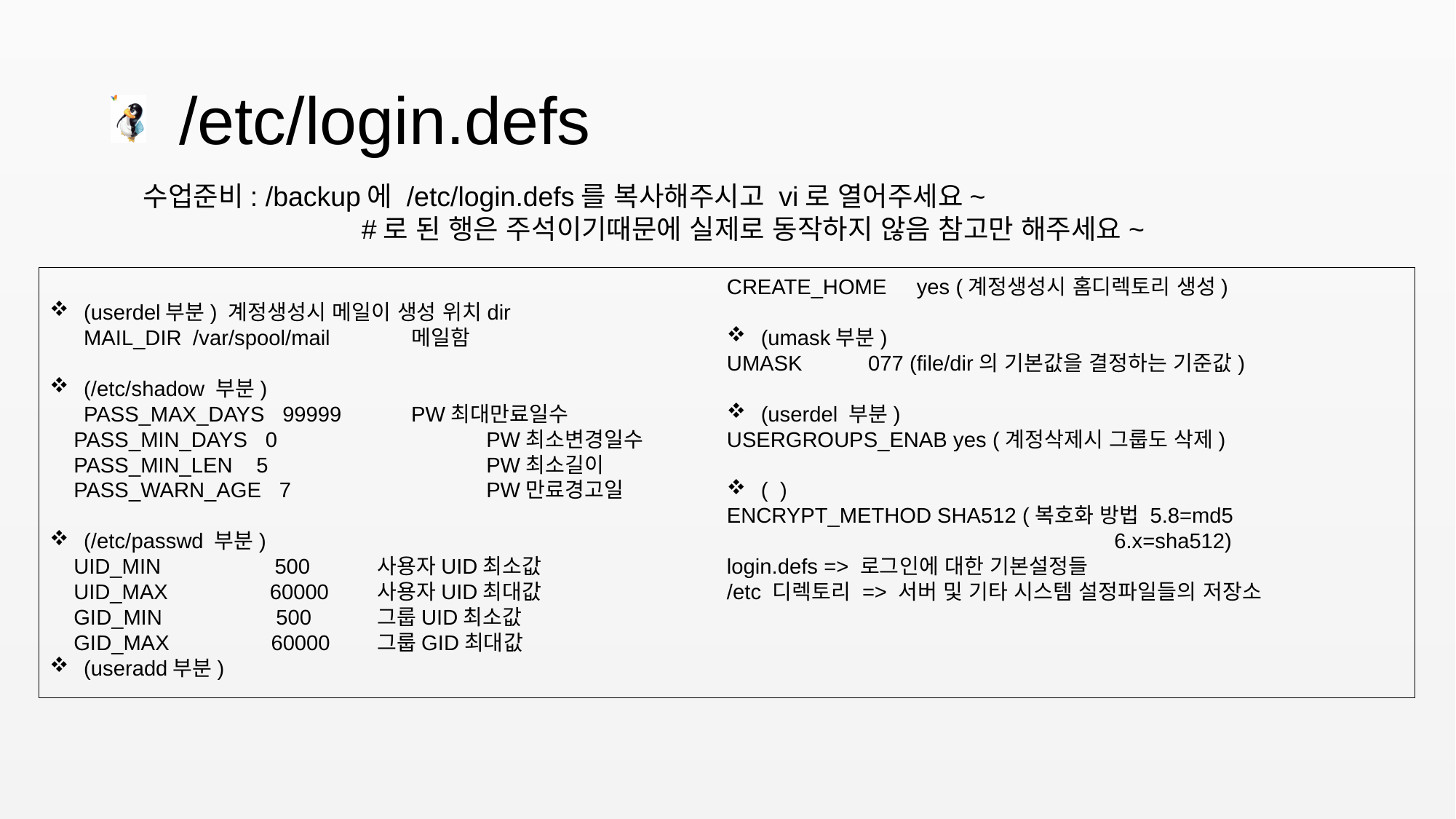

# /etc/login.defs
수업준비: /backup에 /etc/login.defs를 복사해주시고 vi로 열어주세요~
		#로 된 행은 주석이기때문에 실제로 동작하지 않음 참고만 해주세요~

(userdel부분) 계정생성시 메일이 생성 위치dir
MAIL_DIR	/var/spool/mail	메일함
(/etc/shadow 부분)
PASS_MAX_DAYS   99999 	PW최대만료일수
    PASS_MIN_DAYS   0		PW최소변경일수
    PASS_MIN_LEN    5		PW최소길이
    PASS_WARN_AGE   7		PW만료경고일

(/etc/passwd 부분)
    UID_MIN                   500    	사용자UID최소값
    UID_MAX                 60000	사용자UID최대값
    GID_MIN                   500	그룹UID최소값
    GID_MAX                 60000	그룹GID최대값
(useradd부분)
CREATE_HOME     yes (계정생성시 홈디렉토리 생성)

(umask부분)
UMASK           077 (file/dir의 기본값을 결정하는 기준값)

(userdel 부분)
USERGROUPS_ENAB yes (계정삭제시 그룹도 삭제)

(  )
ENCRYPT_METHOD SHA512 (복호화 방법 5.8=md5
			          6.x=sha512)
login.defs => 로그인에 대한 기본설정들
/etc 디렉토리 => 서버 및 기타 시스템 설정파일들의 저장소